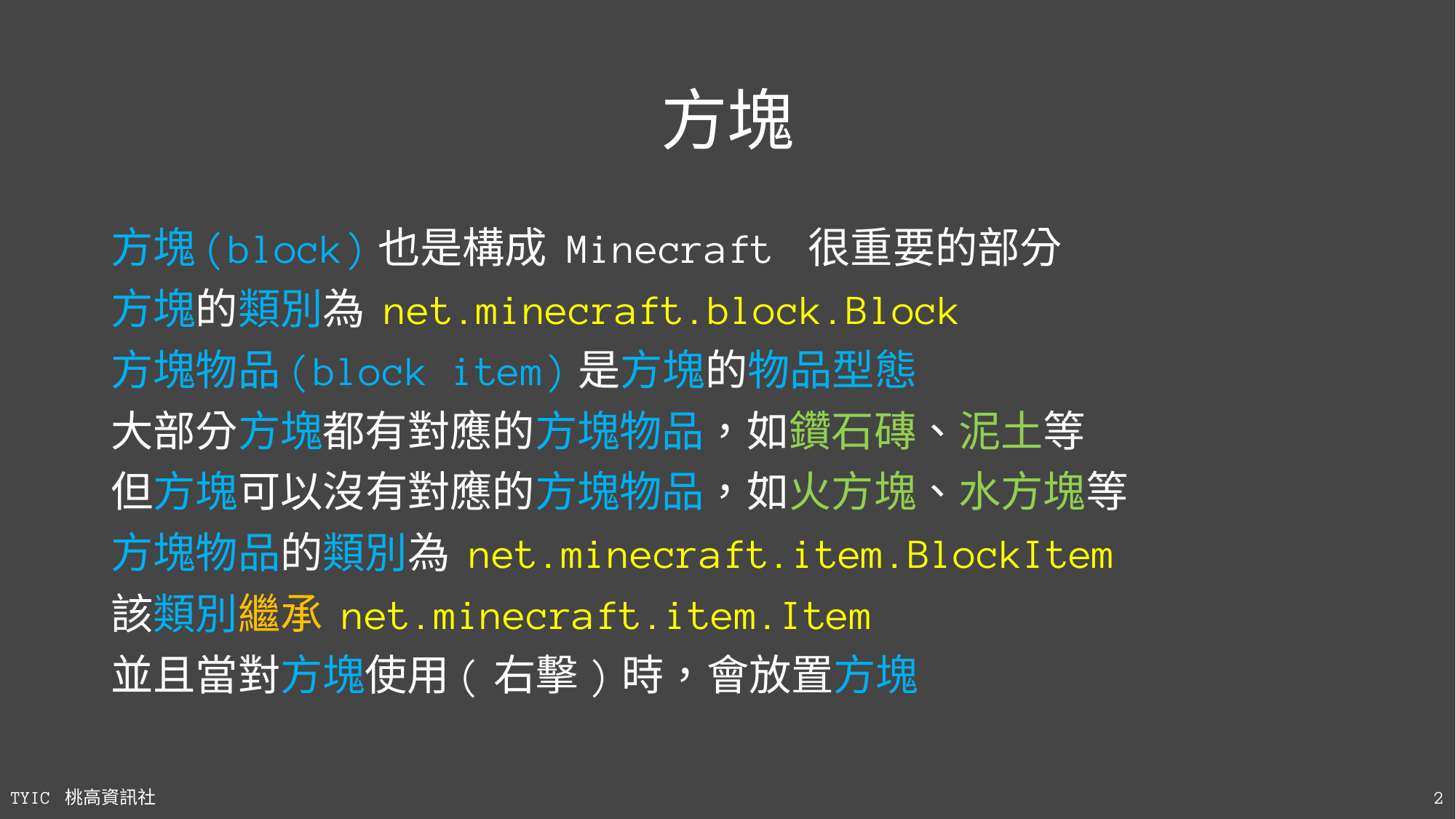

# 方塊
方塊(block)也是構成 Minecraft 很重要的部分
方塊的類別為 net.minecraft.block.Block
方塊物品(block item)是方塊的物品型態
大部分方塊都有對應的方塊物品，如鑽石磚、泥土等
但方塊可以沒有對應的方塊物品，如火方塊、水方塊等
方塊物品的類別為 net.minecraft.item.BlockItem
該類別繼承 net.minecraft.item.Item
並且當對方塊使用(右擊)時，會放置方塊